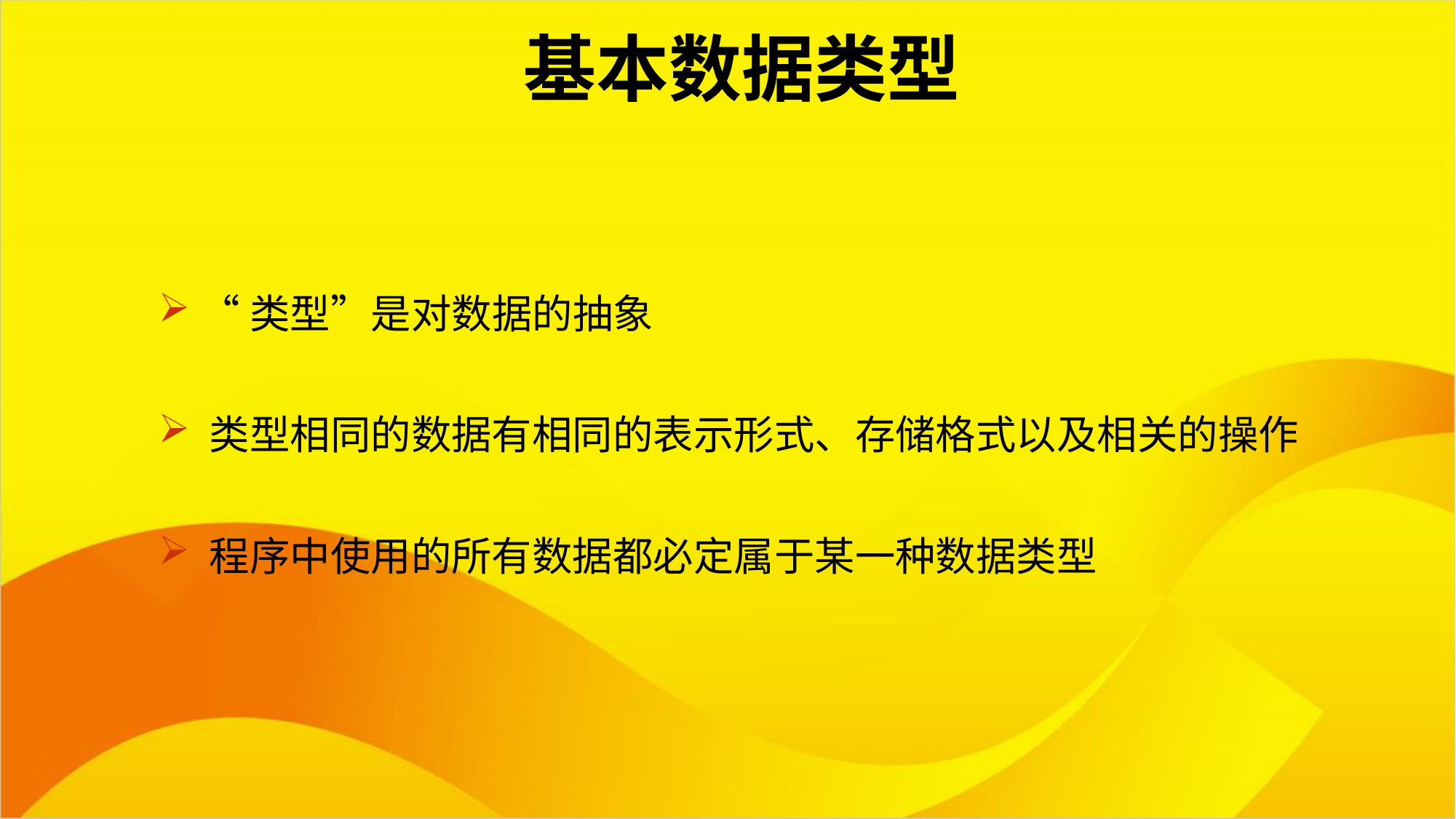

基本数据类型
 “类型”是对数据的抽象
 类型相同的数据有相同的表示形式、存储格式以及相关的操作
 程序中使用的所有数据都必定属于某一种数据类型